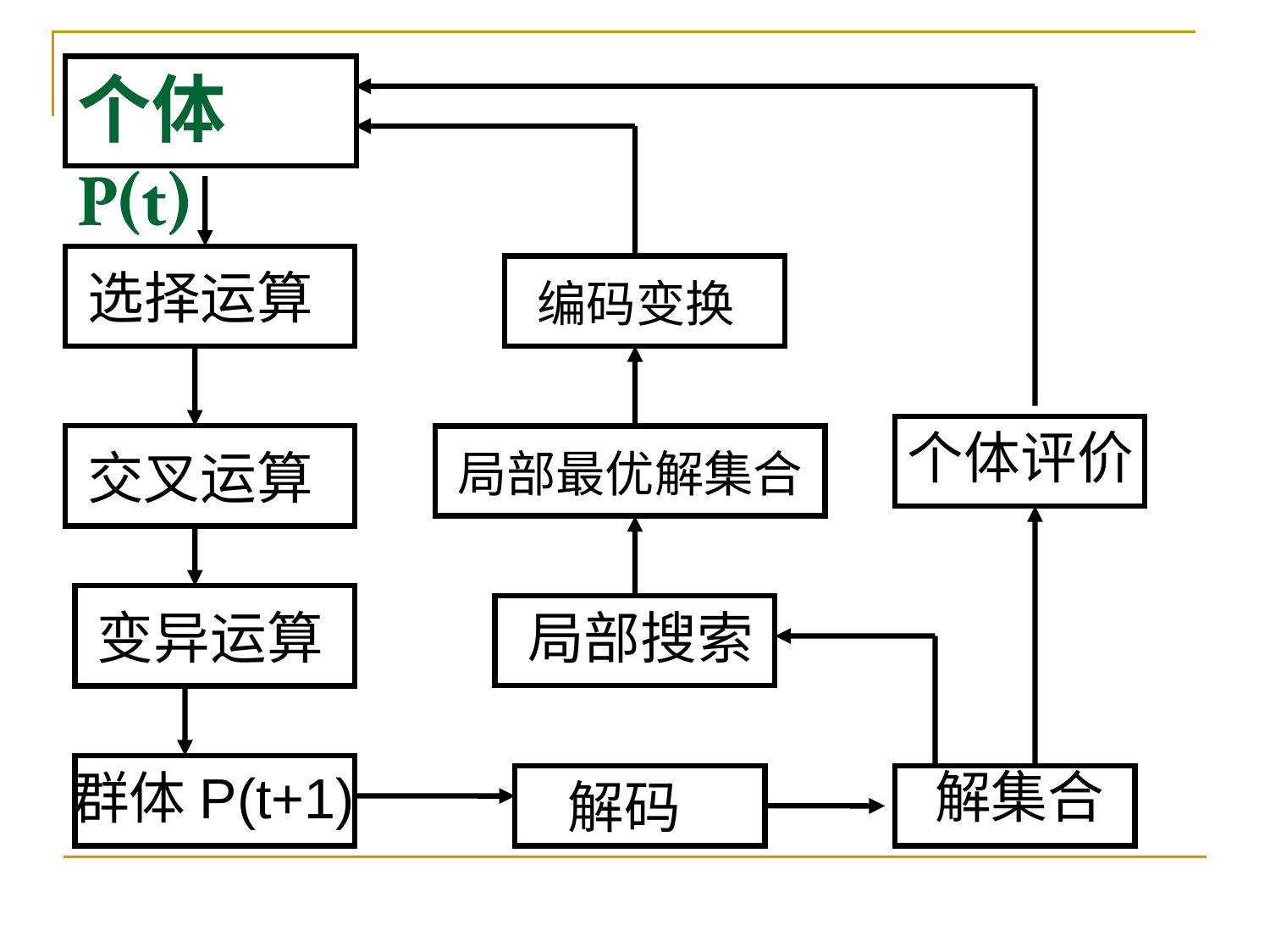

# 个体P(t)

选择运算

编码变换

个体评价

交叉运算
局部最优解集合

变异运算

局部搜索

解集合
群体P(t+1)

解码